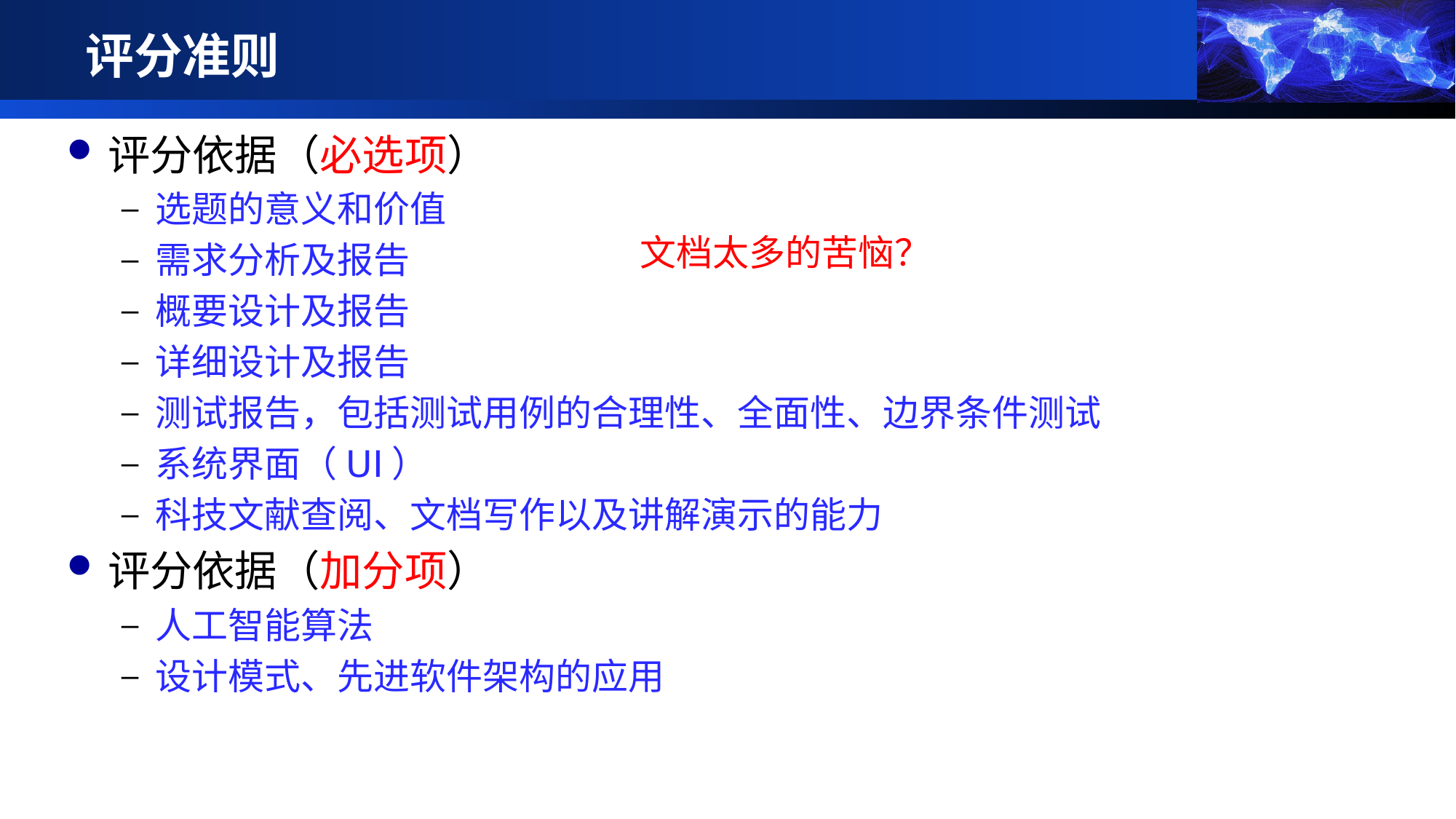

# 评分准则
评分依据（必选项）
选题的意义和价值
需求分析及报告
概要设计及报告
详细设计及报告
测试报告，包括测试用例的合理性、全面性、边界条件测试
系统界面（UI）
科技文献查阅、文档写作以及讲解演示的能力
评分依据（加分项）
人工智能算法
设计模式、先进软件架构的应用
文档太多的苦恼？